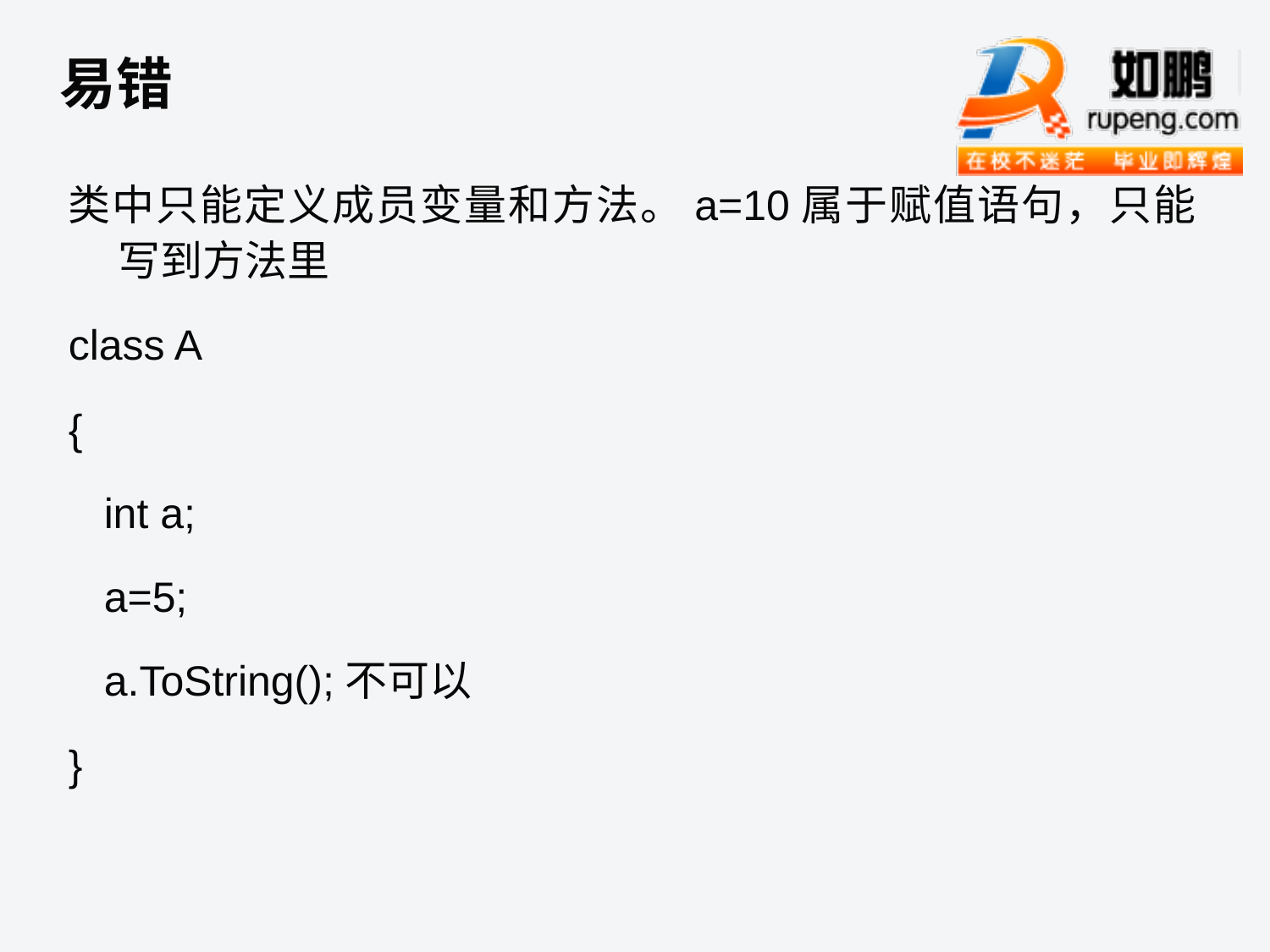

易错
类中只能定义成员变量和方法。a=10属于赋值语句，只能写到方法里
class A
{
   int a;
   a=5;
   a.ToString();不可以
}